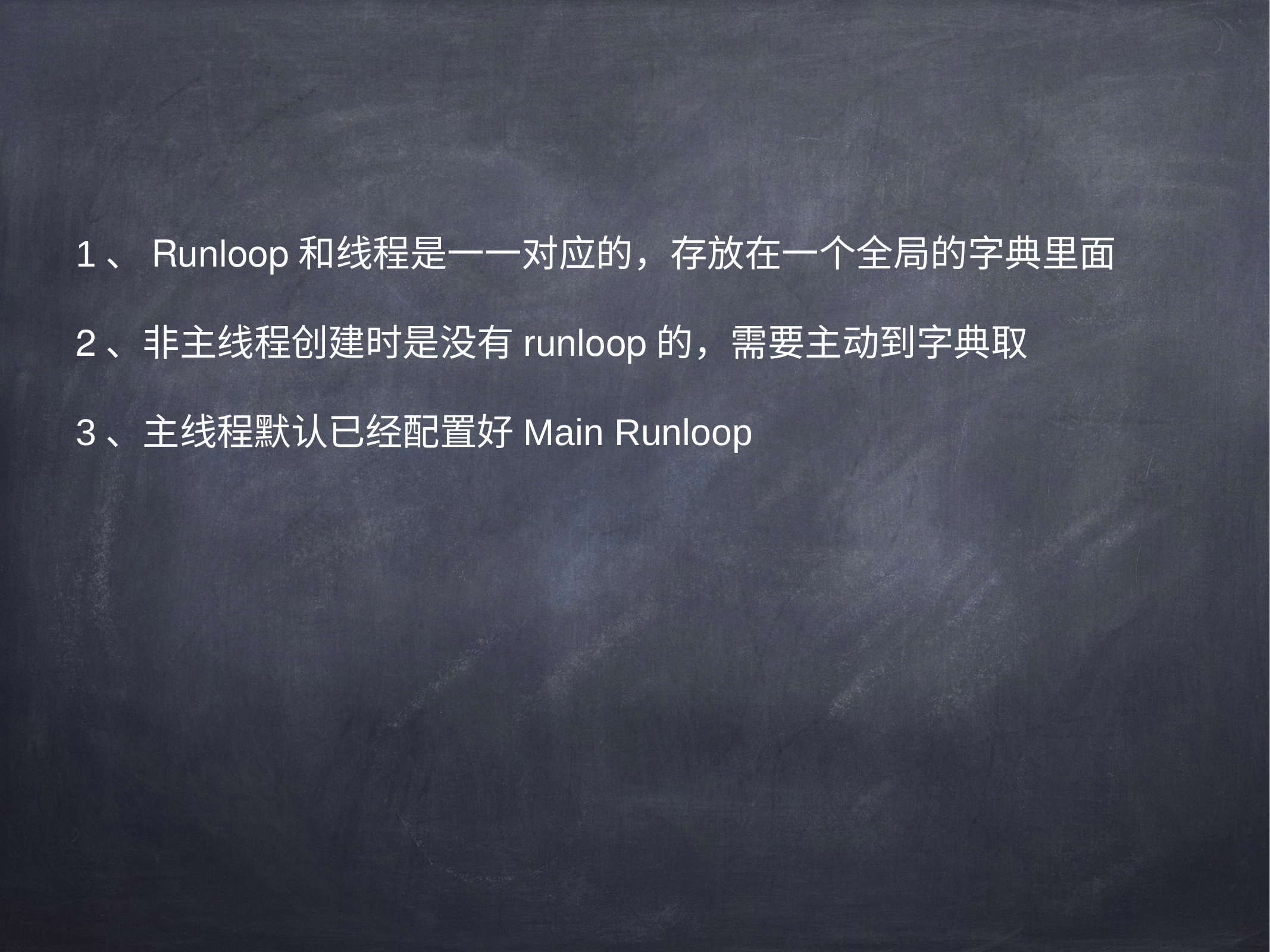

1、Runloop和线程是一一对应的，存放在一个全局的字典里面

2、非主线程创建时是没有runloop的，需要主动到字典取

3、主线程默认已经配置好Main Runloop